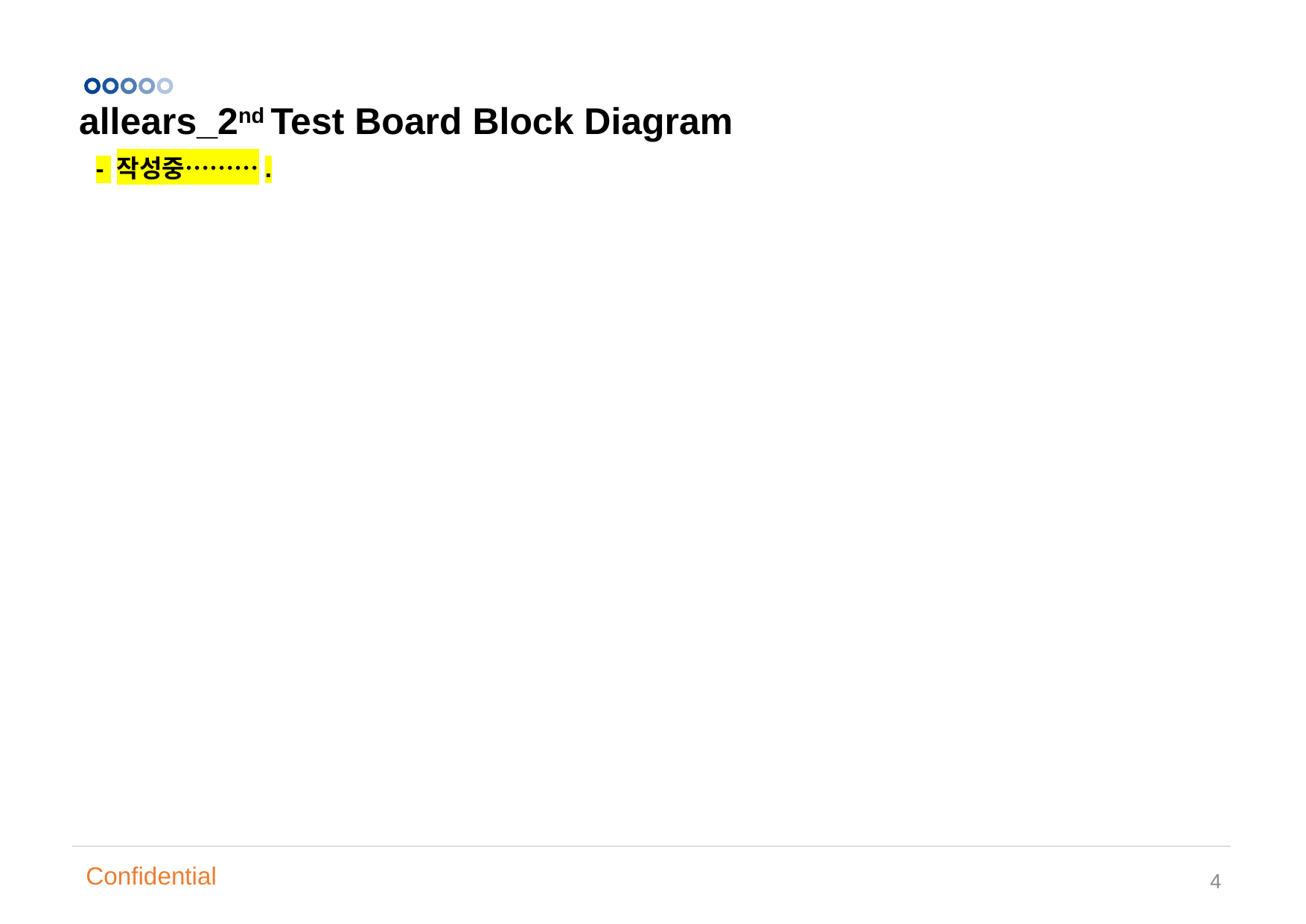

allears_2nd Test Board Block Diagram
- 작성중……….
4